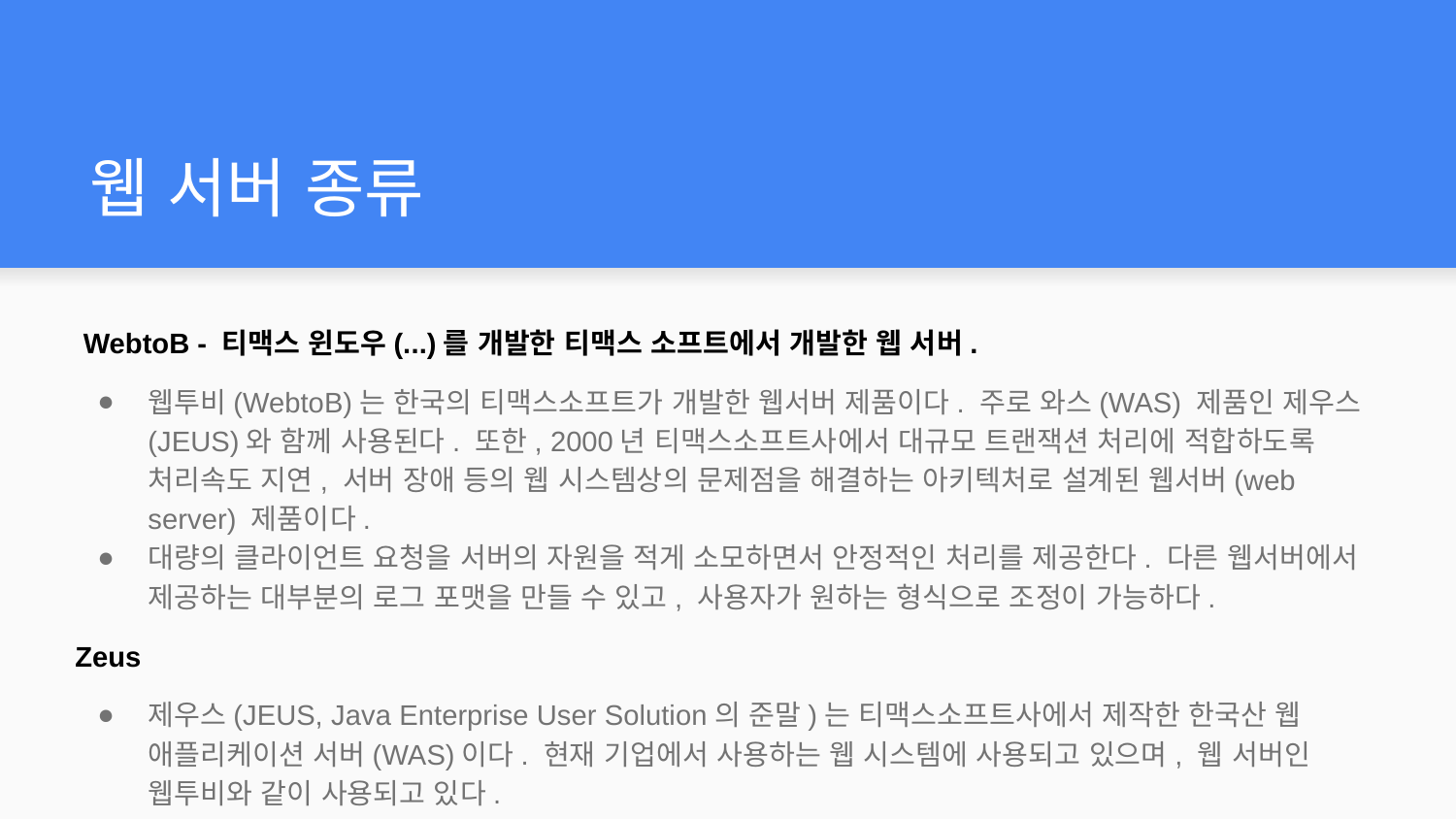

# 웹 서버 종류
 WebtoB - 티맥스 윈도우(...)를 개발한 티맥스 소프트에서 개발한 웹 서버.
웹투비(WebtoB)는 한국의 티맥스소프트가 개발한 웹서버 제품이다. 주로 와스(WAS) 제품인 제우스(JEUS)와 함께 사용된다. 또한, 2000년 티맥스소프트사에서 대규모 트랜잭션 처리에 적합하도록 처리속도 지연, 서버 장애 등의 웹 시스템상의 문제점을 해결하는 아키텍처로 설계된 웹서버(web server) 제품이다.
대량의 클라이언트 요청을 서버의 자원을 적게 소모하면서 안정적인 처리를 제공한다. 다른 웹서버에서 제공하는 대부분의 로그 포맷을 만들 수 있고, 사용자가 원하는 형식으로 조정이 가능하다.
Zeus
제우스(JEUS, Java Enterprise User Solution의 준말)는 티맥스소프트사에서 제작한 한국산 웹 애플리케이션 서버(WAS)이다. 현재 기업에서 사용하는 웹 시스템에 사용되고 있으며, 웹 서버인 웹투비와 같이 사용되고 있다.